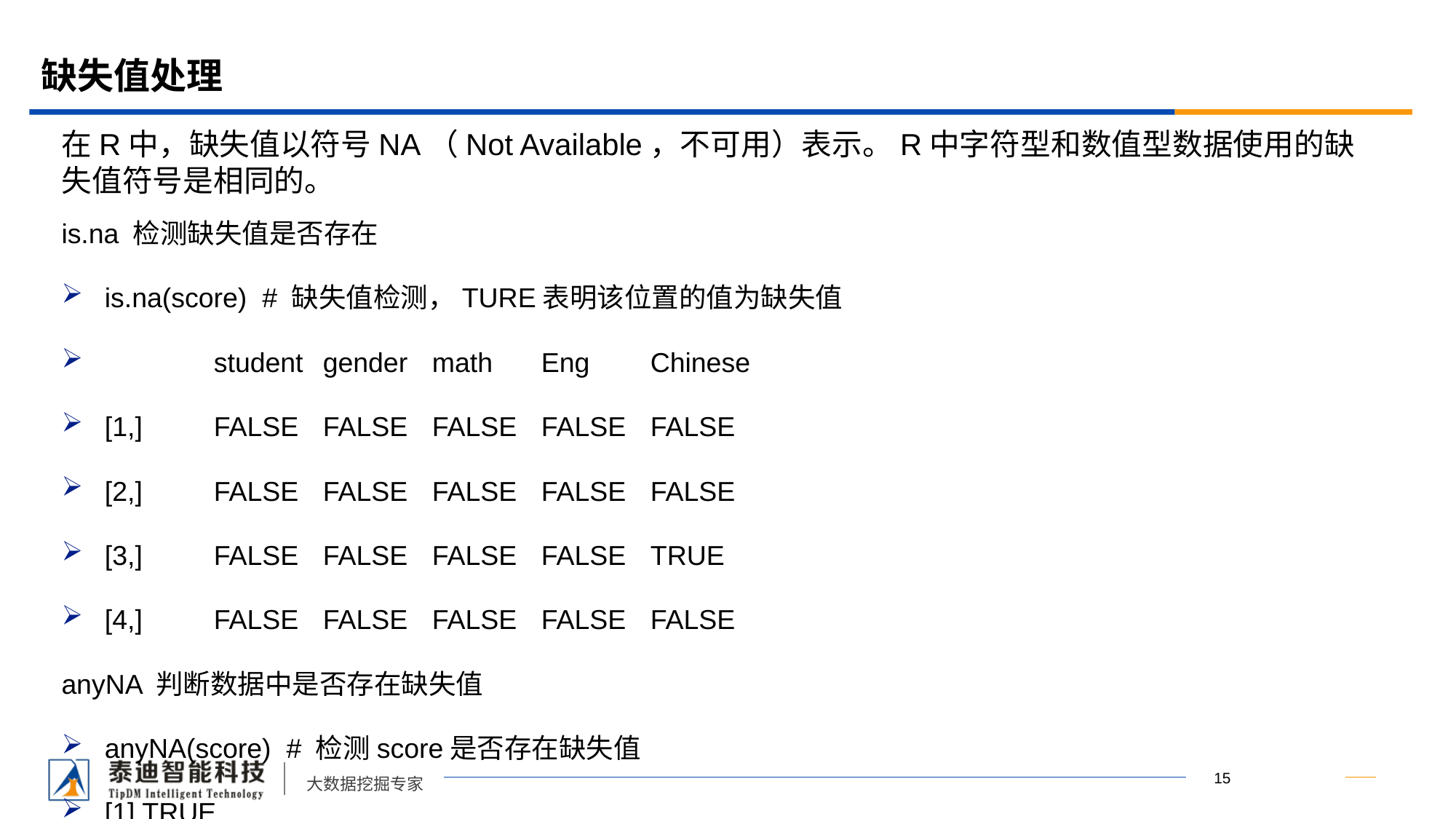

# 缺失值处理

在R中，缺失值以符号NA（Not Available，不可用）表示。R中字符型和数值型数据使用的缺失值符号是相同的。

is.na 检测缺失值是否存在
is.na(score)  # 缺失值检测，TURE表明该位置的值为缺失值
	student	gender	math	Eng	Chinese
[1,]	FALSE	FALSE	FALSE	FALSE	FALSE
[2,]	FALSE	FALSE	FALSE	FALSE	FALSE
[3,]	FALSE	FALSE	FALSE	FALSE	TRUE
[4,]	FALSE	FALSE	FALSE	FALSE	FALSE
anyNA 判断数据中是否存在缺失值
anyNA(score)  # 检测score是否存在缺失值
[1] TRUE